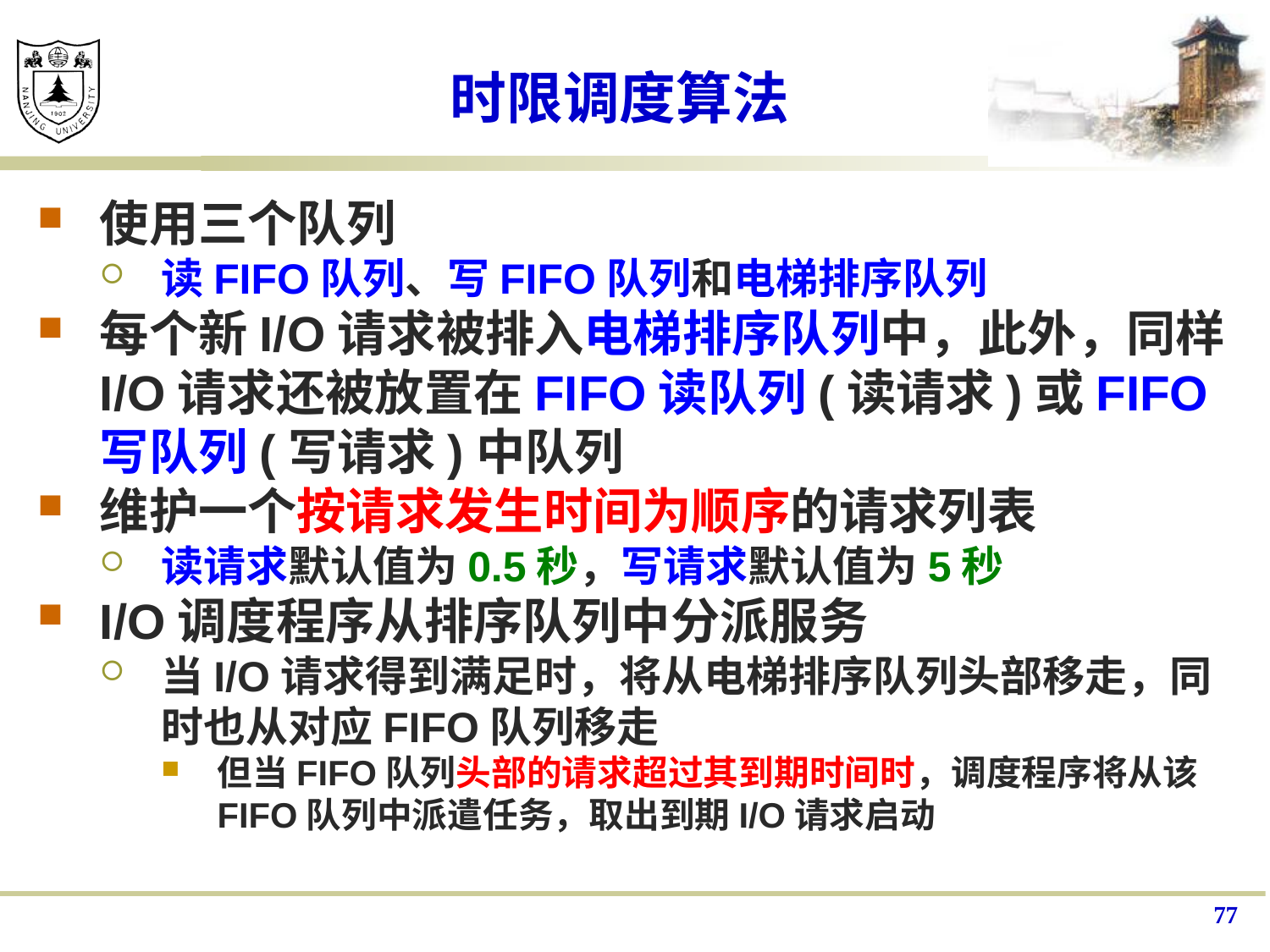

# 时限调度算法
使用三个队列
读FIFO队列、写FIFO队列和电梯排序队列
每个新I/O请求被排入电梯排序队列中，此外，同样I/O请求还被放置在FIFO读队列(读请求)或FIFO写队列(写请求)中队列
维护一个按请求发生时间为顺序的请求列表
读请求默认值为0.5秒，写请求默认值为5秒
I/O调度程序从排序队列中分派服务
当I/O请求得到满足时，将从电梯排序队列头部移走，同时也从对应FIFO队列移走
但当FIFO队列头部的请求超过其到期时间时，调度程序将从该FIFO队列中派遣任务，取出到期I/O请求启动

77